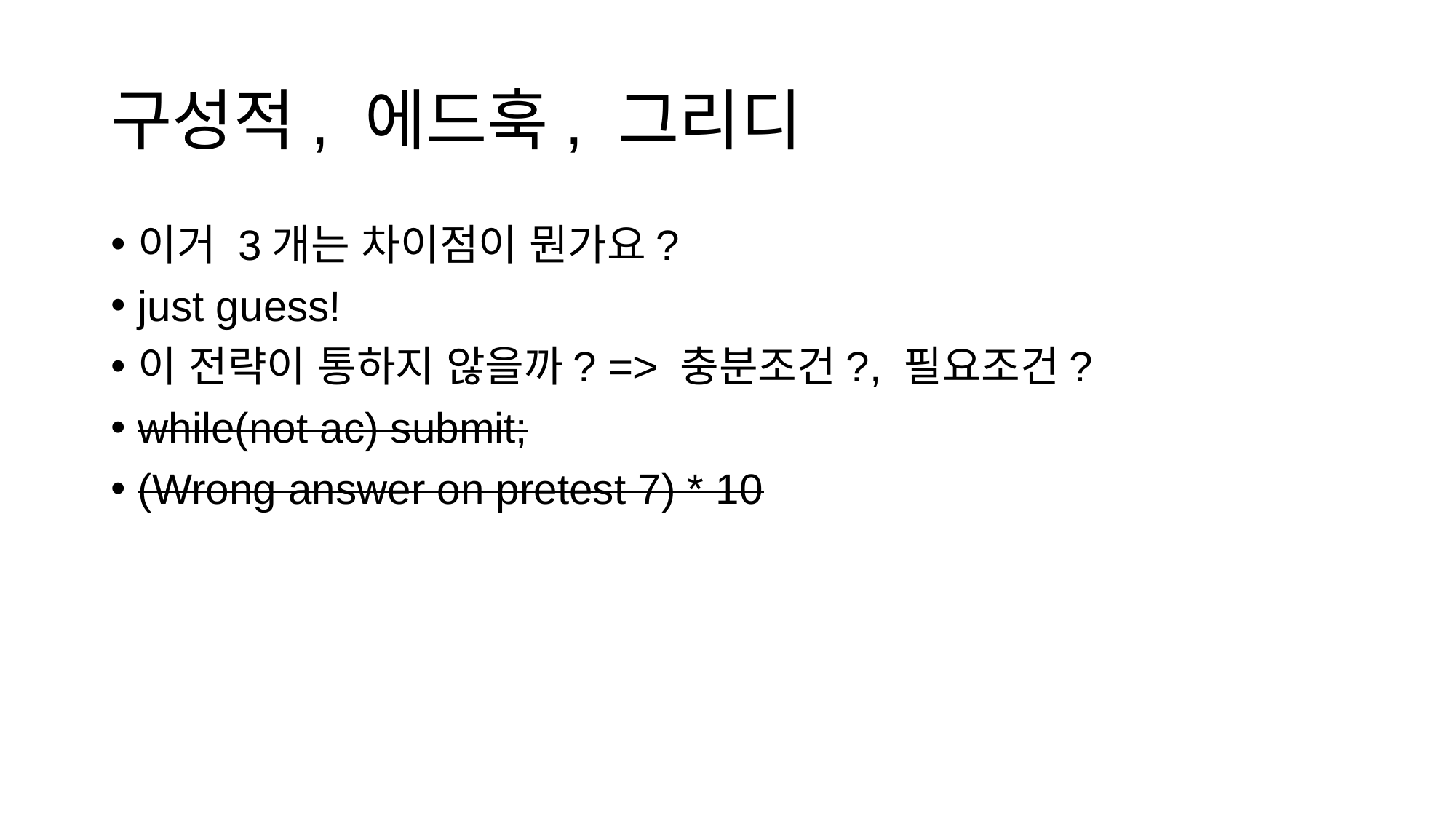

# 구성적, 에드훅, 그리디
이거 3개는 차이점이 뭔가요?
just guess!
이 전략이 통하지 않을까? => 충분조건?, 필요조건?
while(not ac) submit;
(Wrong answer on pretest 7) * 10